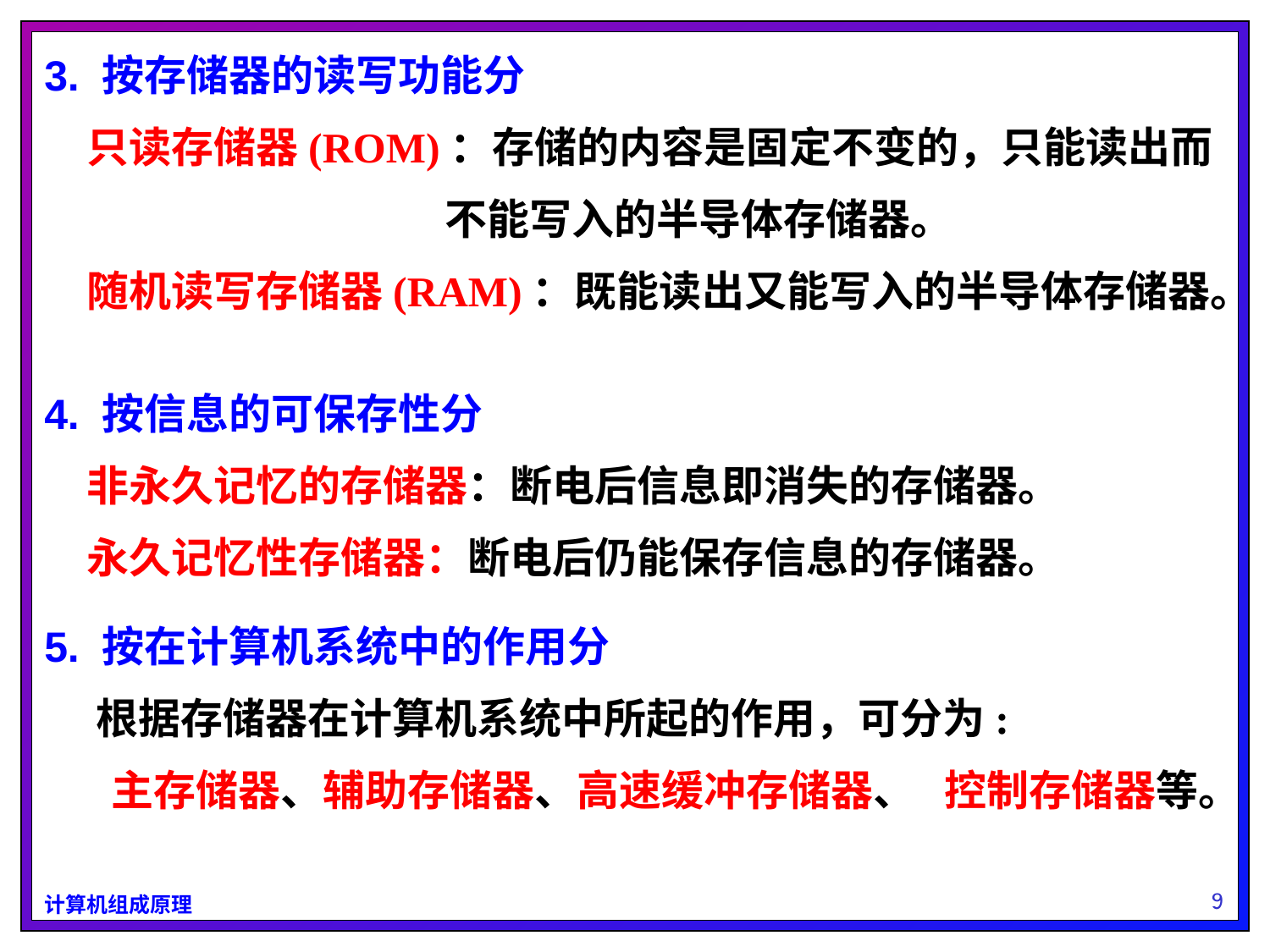

3. 按存储器的读写功能分
　只读存储器(ROM)：存储的内容是固定不变的，只能读出而
                                         不能写入的半导体存储器。
　随机读写存储器(RAM)：既能读出又能写入的半导体存储器。
4. 按信息的可保存性分
　非永久记忆的存储器：断电后信息即消失的存储器。
　永久记忆性存储器：断电后仍能保存信息的存储器。
5. 按在计算机系统中的作用分
　 根据存储器在计算机系统中所起的作用，可分为:
      主存储器、辅助存储器、高速缓冲存储器、   控制存储器等。